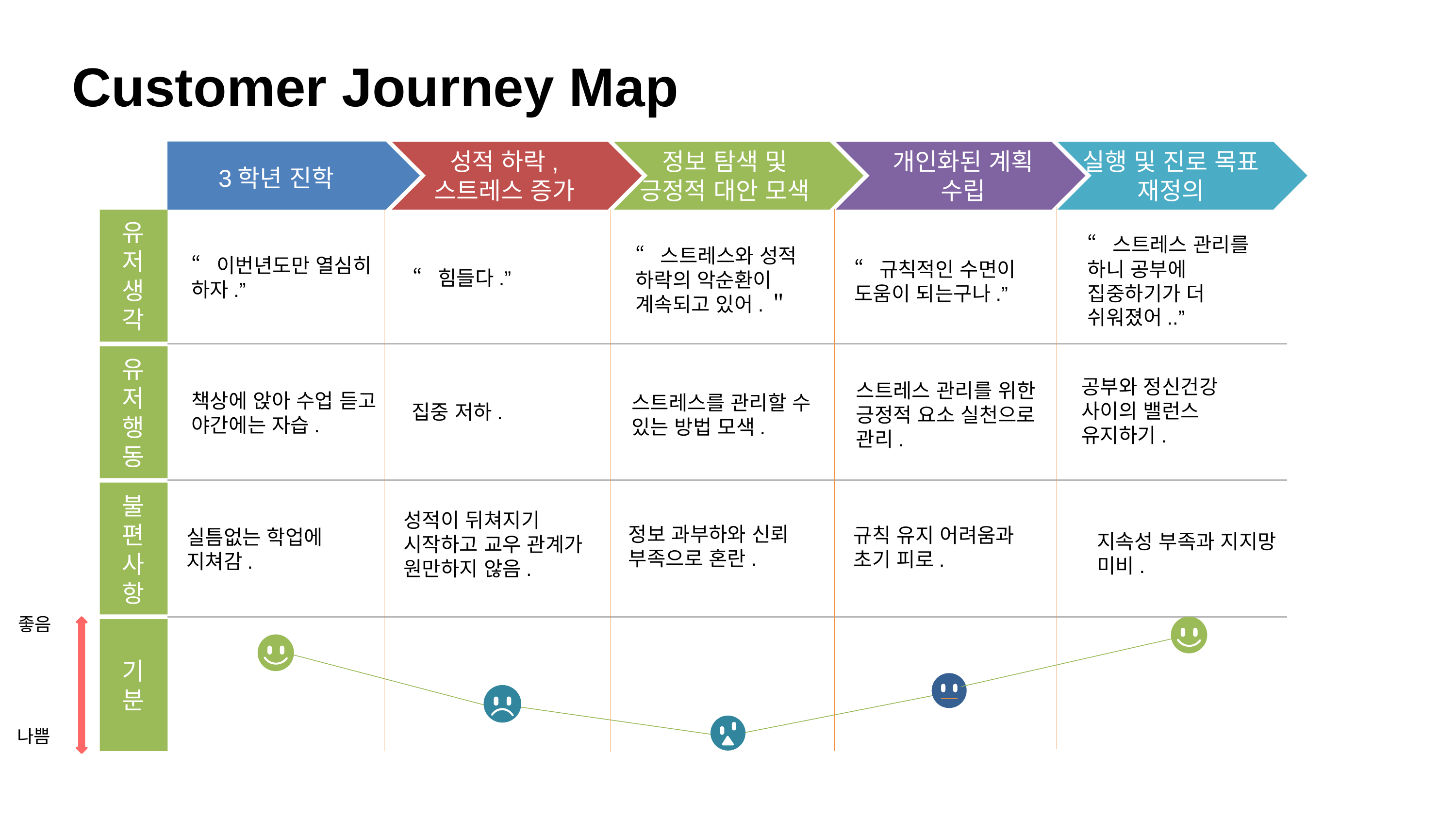

성적 하락, 스트레스 증가
정보 탐색 및 긍정적 대안 모색
개인화된 계획 수립
실행 및 진로 목표 재정의
3학년 진학
“이번년도만 열심히 하자.”
“힘들다.”
“스트레스와 성적 하락의 악순환이 계속되고 있어.＂
“규칙적인 수면이 도움이 되는구나.”
“스트레스 관리를 하니 공부에 집중하기가 더 쉬워졌어..”
유저 생각

공부와 정신건강 사이의 밸런스 유지하기.
집중 저하.
책상에 앉아 수업 듣고 야간에는 자습.
스트레스를 관리할 수 있는 방법 모색.
스트레스 관리를 위한 긍정적 요소 실천으로 관리.

유저행동
성적이 뒤쳐지기 시작하고 교우 관계가 원만하지 않음.
정보 과부하와 신뢰 부족으로 혼란.
규칙 유지 어려움과 초기 피로.
실틈없는 학업에 지쳐감.
지속성 부족과 지지망 미비.

불편사항
좋음

기분

나쁨